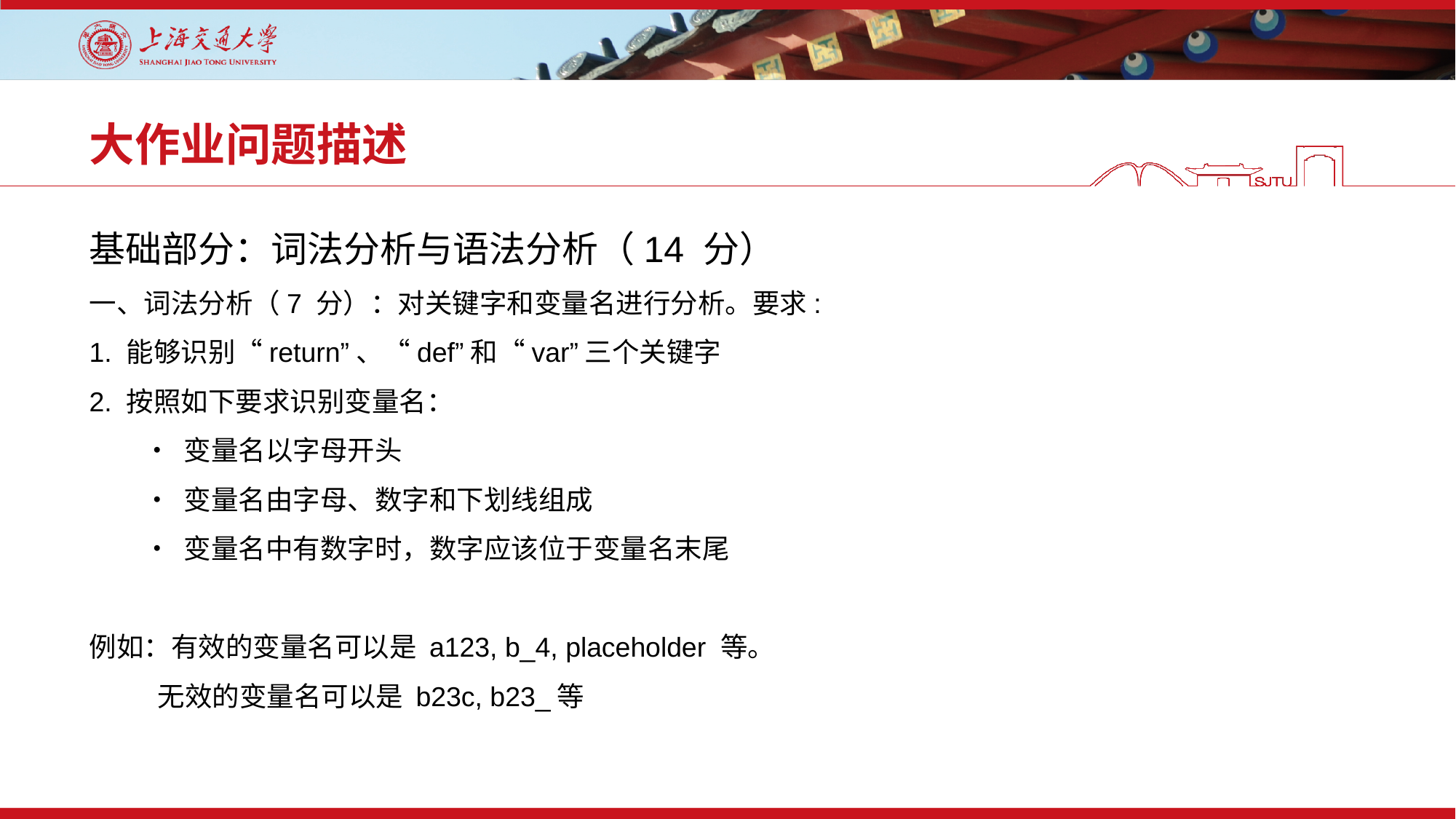

# 大作业问题描述
基础部分：词法分析与语法分析（14 分）
一、词法分析（7 分）：对关键字和变量名进行分析。要求:
1. 能够识别“return”、“def”和“var”三个关键字
2. 按照如下要求识别变量名：
• 变量名以字母开头
• 变量名由字母、数字和下划线组成
• 变量名中有数字时，数字应该位于变量名末尾

例如：有效的变量名可以是 a123, b_4, placeholder 等。
          无效的变量名可以是 b23c, b23_等